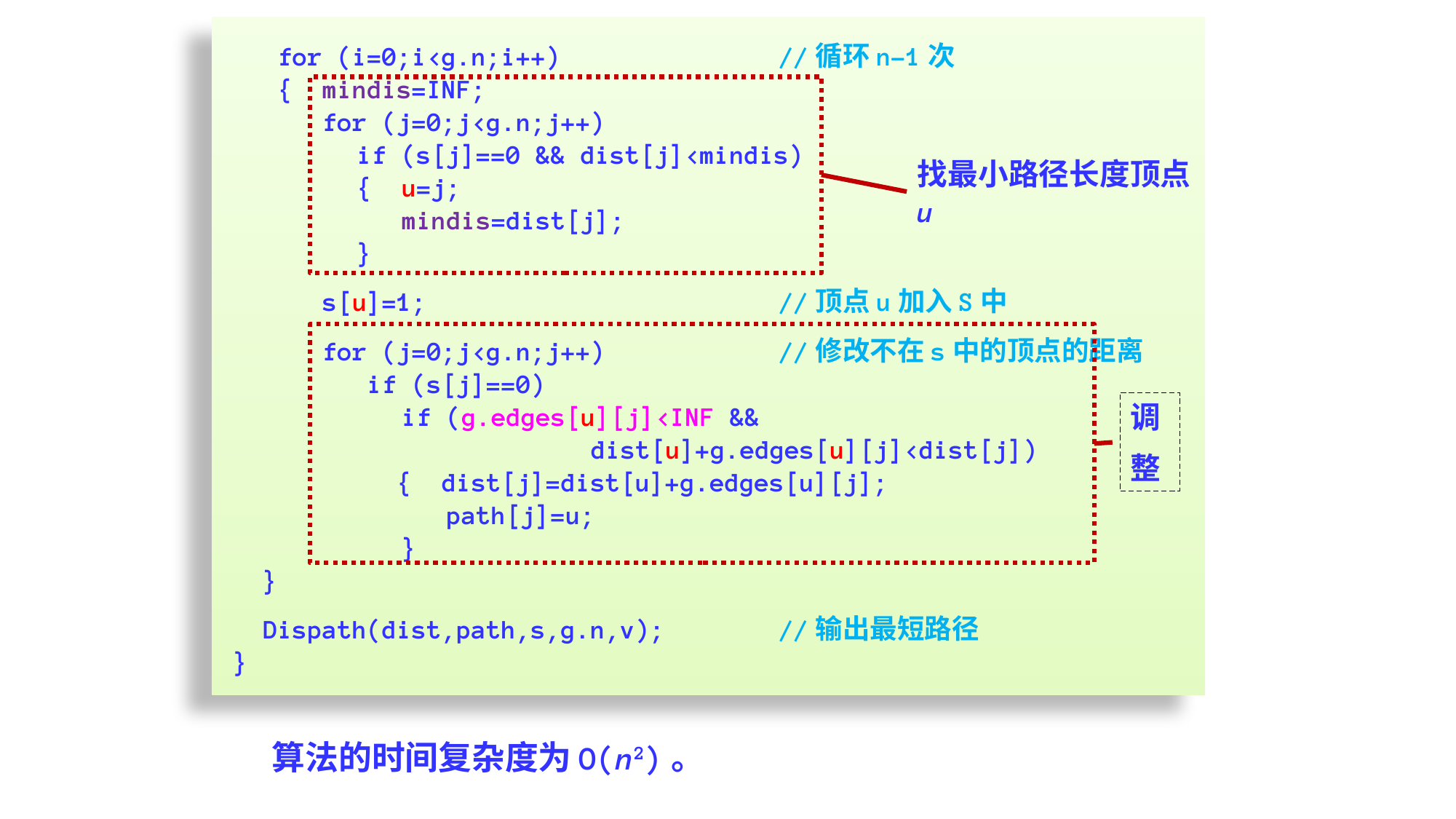

for (i=0;i<g.n;i++)	 	//循环n-1次
   {  mindis=INF;
      for (j=0;j<g.n;j++)
	 if (s[j]==0 && dist[j]<mindis)
	 {  u=j;
	    mindis=dist[j];
	 }
      s[u]=1;				//顶点u加入S中
      for (j=0;j<g.n;j++)		//修改不在s中的顶点的距离
         if (s[j]==0)
	    if (g.edges[u][j]<INF &&
                        dist[u]+g.edges[u][j]<dist[j])
           {  dist[j]=dist[u]+g.edges[u][j];
	       path[j]=u;
	    }
  }
  Dispath(dist,path,s,g.n,v);		//输出最短路径
}

找最小路径长度顶点u

调
整
算法的时间复杂度为O(n2)。